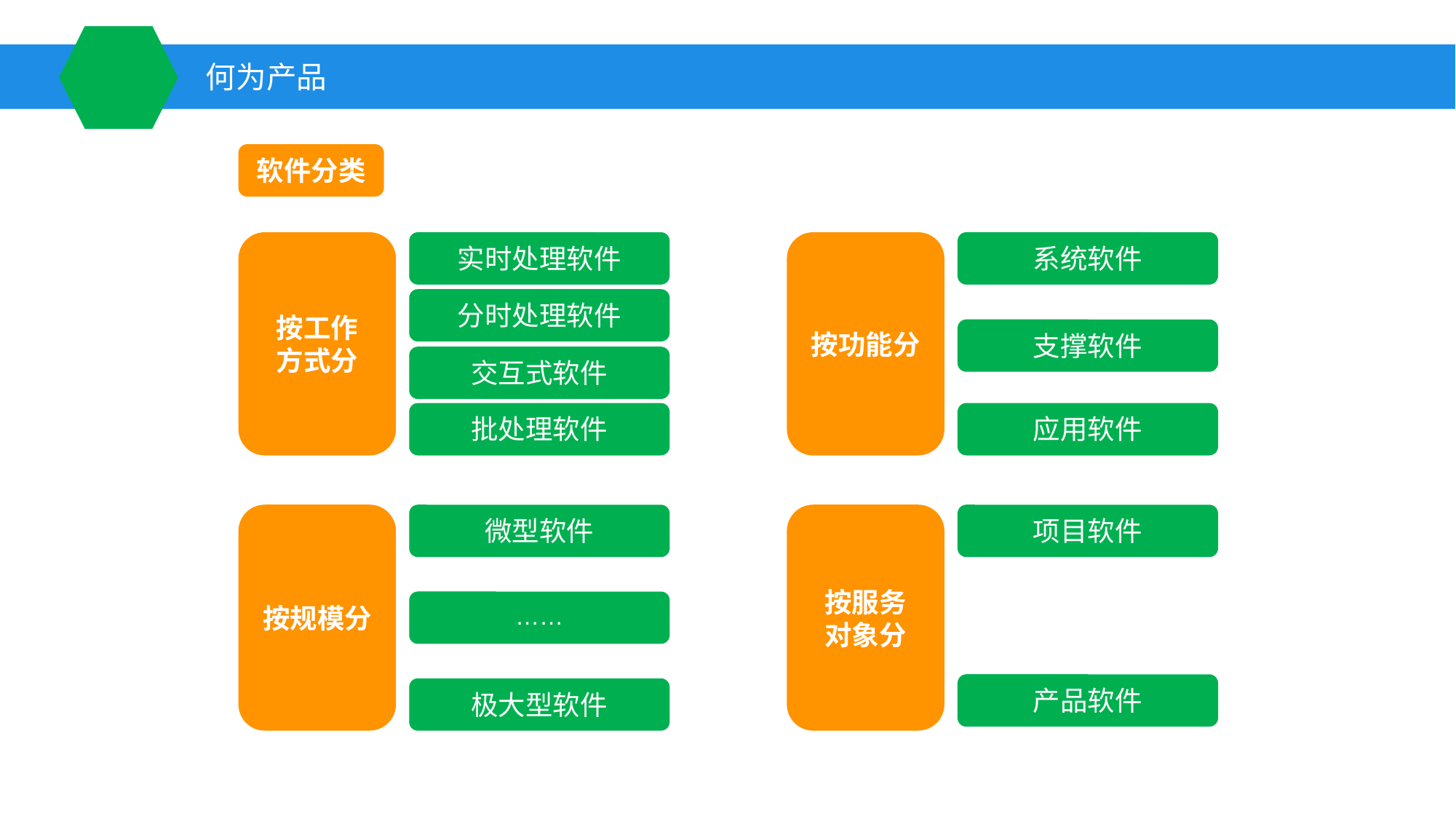

何为产品
软件分类
按工作
方式分

实时处理软件
按功能分

系统软件

分时处理软件

支撑软件

交互式软件

应用软件

批处理软件
按规模分

微型软件
按服务
对象分

项目软件

……

产品软件

极大型软件